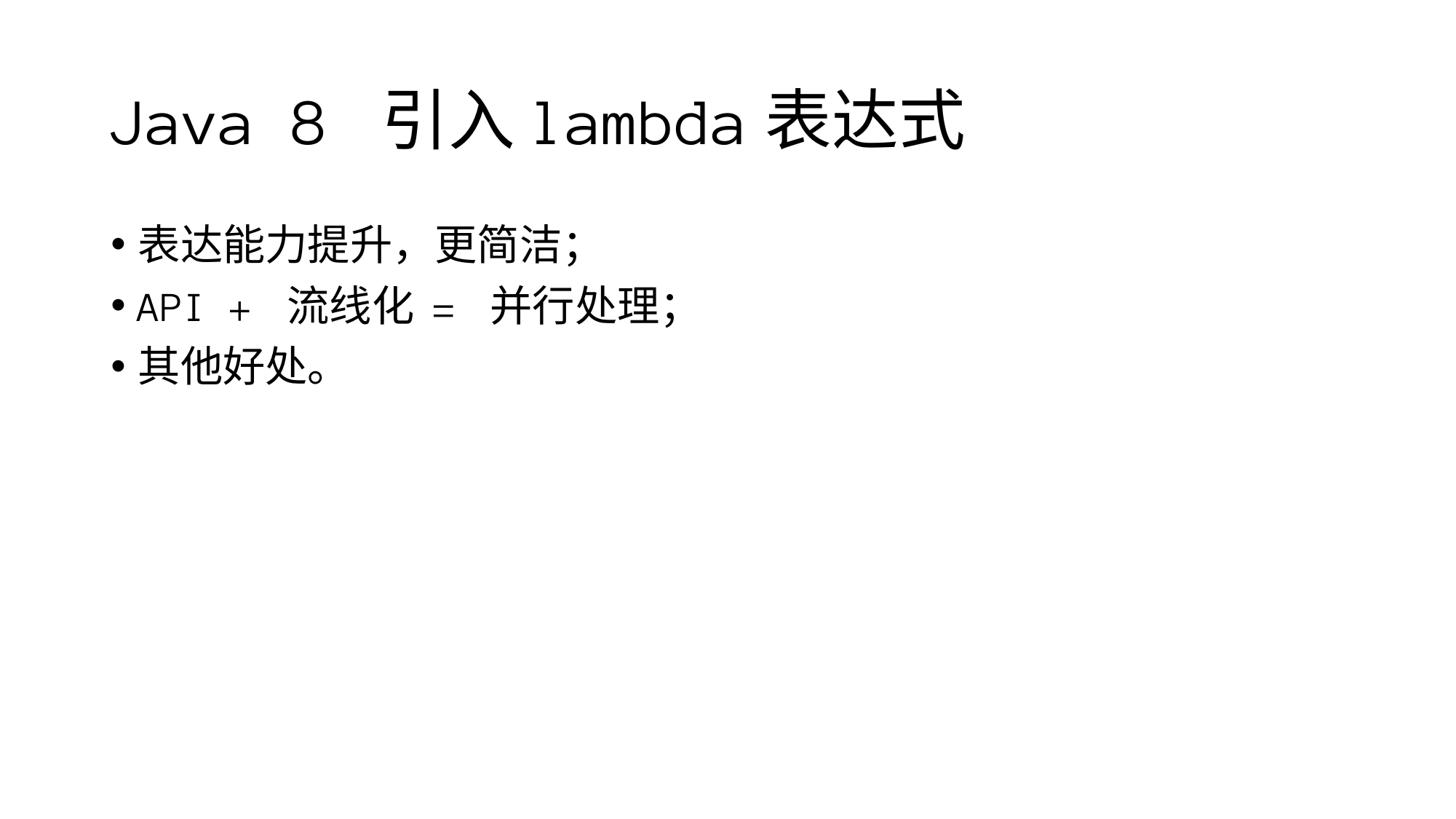

# Java 8 引入lambda表达式
表达能力提升，更简洁；
API + 流线化 = 并行处理；
其他好处。